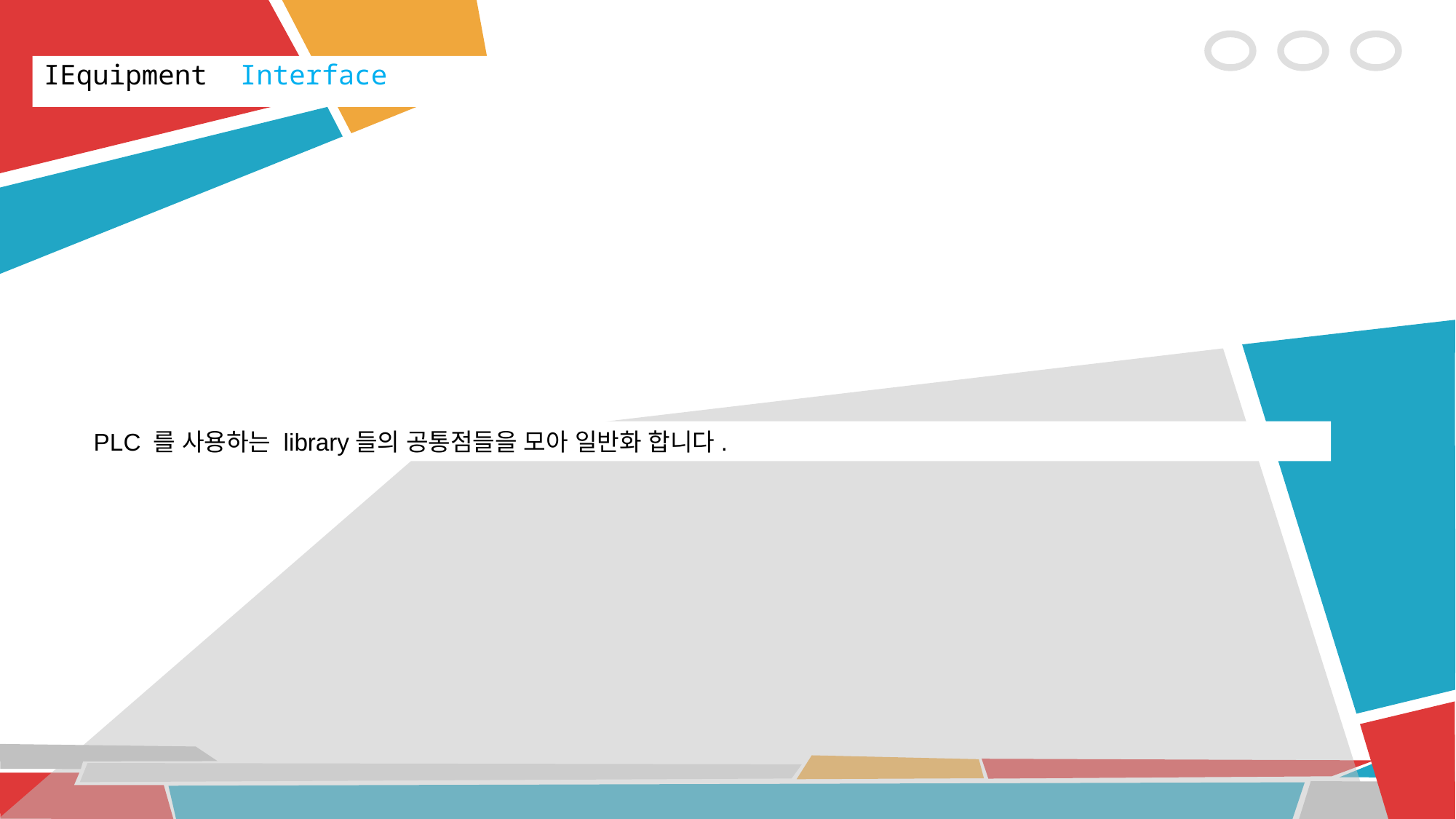

IEquipment  Interface
PLC 를 사용하는 library들의 공통점들을 모아 일반화 합니다.